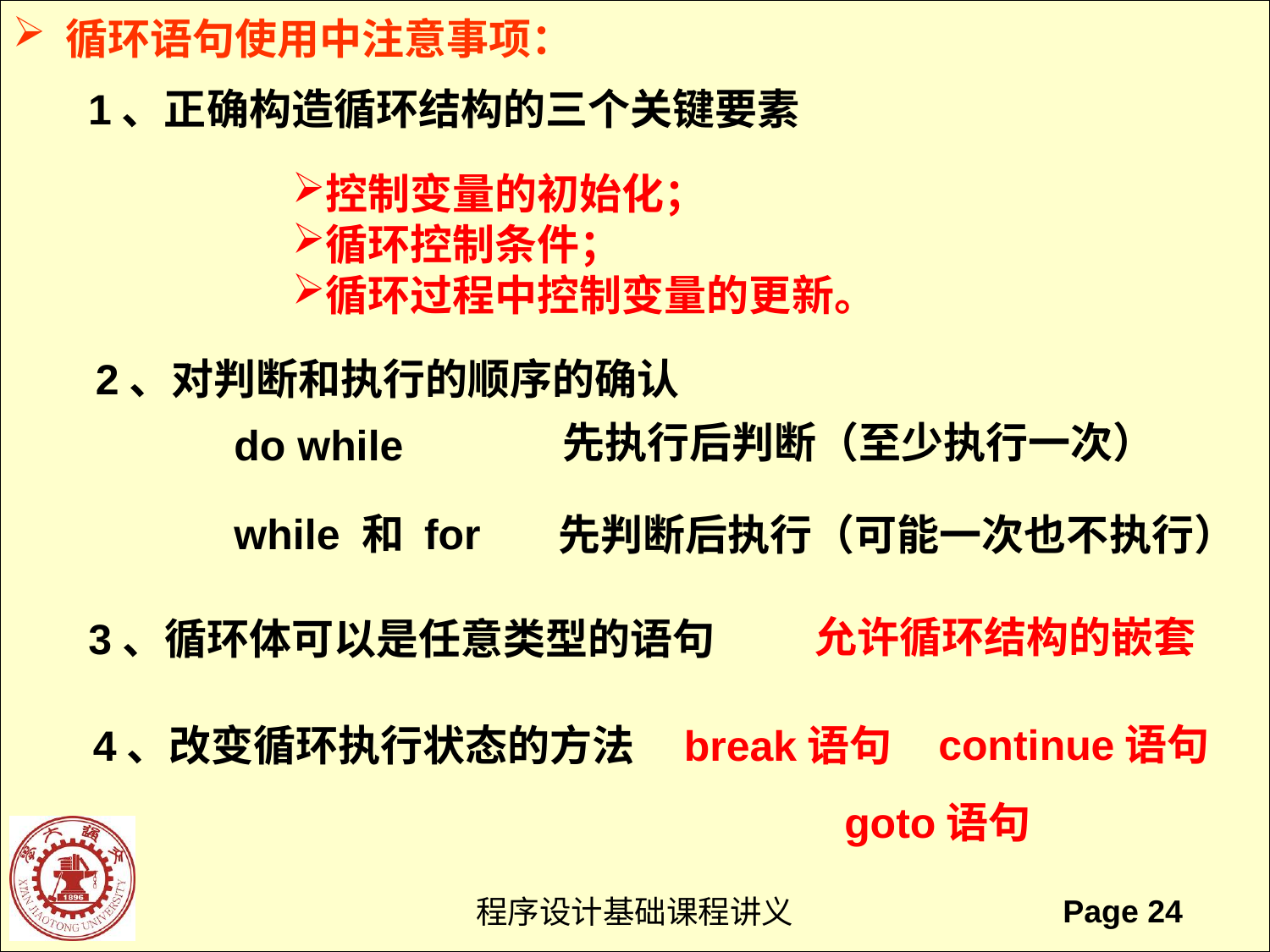

循环语句使用中注意事项：

1、正确构造循环结构的三个关键要素
控制变量的初始化；
循环控制条件；
循环过程中控制变量的更新。
2、对判断和执行的顺序的确认

先执行后判断（至少执行一次）
do while

while 和 for
先判断后执行（可能一次也不执行）
允许循环结构的嵌套
3、循环体可以是任意类型的语句
continue语句
4、改变循环执行状态的方法
break语句
goto语句